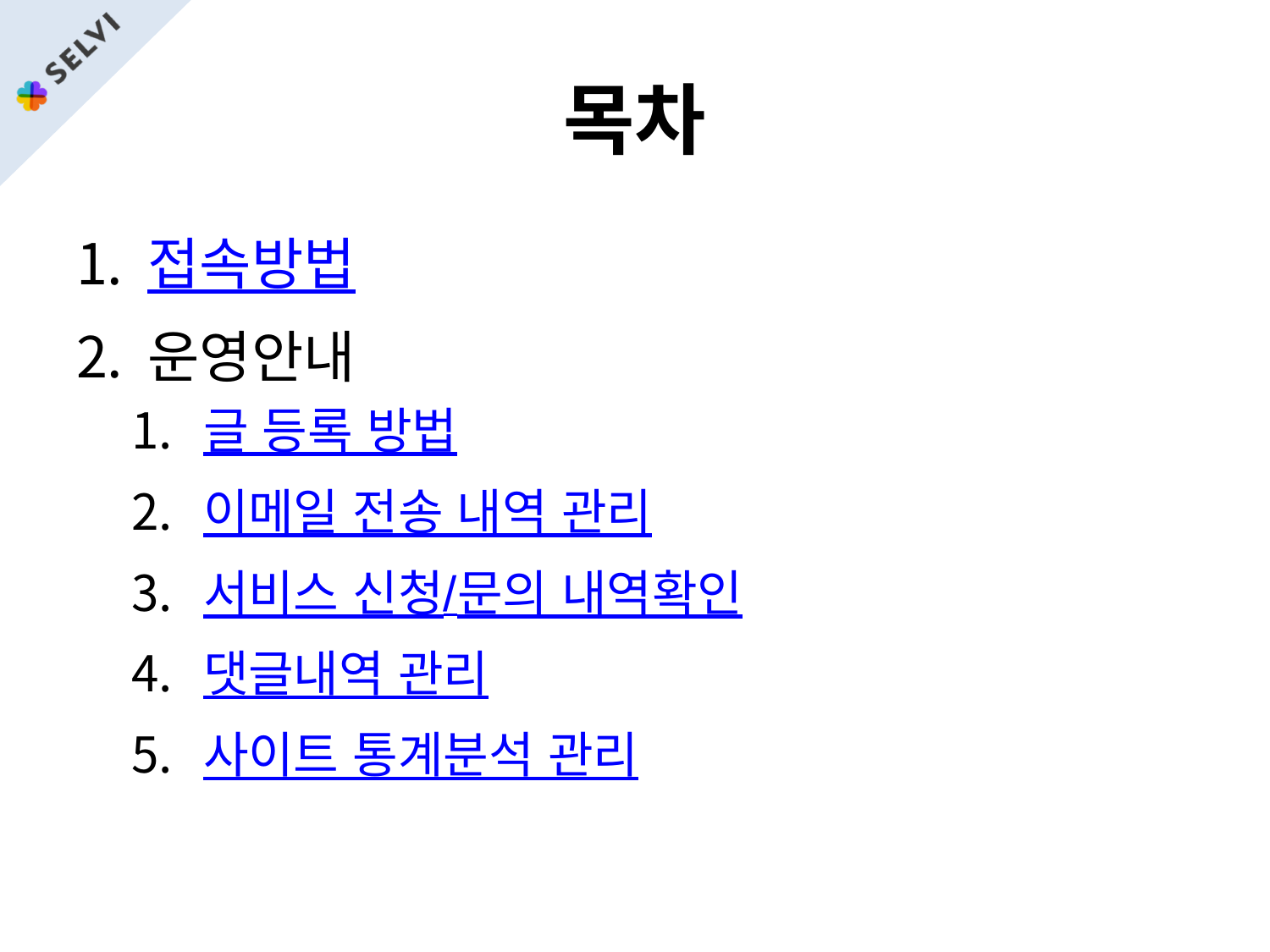

# 목차
접속방법
운영안내
글 등록 방법
이메일 전송 내역 관리
서비스 신청/문의 내역확인
댓글내역 관리
사이트 통계분석 관리